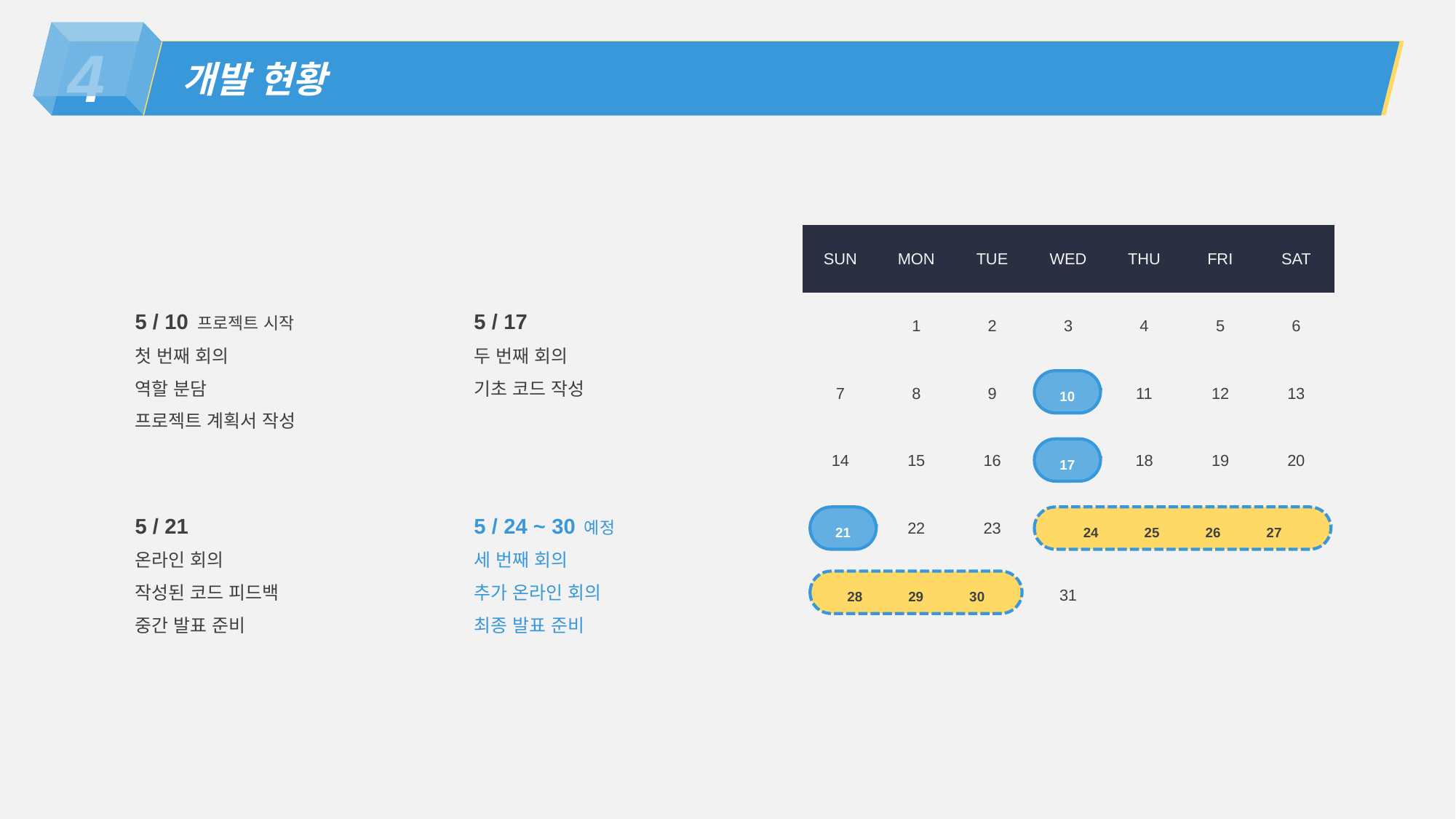

4
개발 현황
| SUN | MON | TUE | WED | THU | FRI | SAT |
| --- | --- | --- | --- | --- | --- | --- |
|  | 1 | 2 | 3 | 4 | 5 | 6 |
| 7 | 8 | 9 | 10 | 11 | 12 | 13 |
| 14 | 15 | 16 | 17 | 18 | 19 | 20 |
| 21 | 22 | 23 | 24 | 25 | 26 | 27 |
| 28 | 29 | 30 | 31 |  |  |  |
5 / 10 프로젝트 시작
첫 번째 회의
역할 분담
프로젝트 계획서 작성
5 / 17
두 번째 회의
기초 코드 작성
10
17
5 / 21
온라인 회의
작성된 코드 피드백
중간 발표 준비
5 / 24 ~ 30 예정
세 번째 회의
추가 온라인 회의
최종 발표 준비
21
24            25            26            27
28            29            30